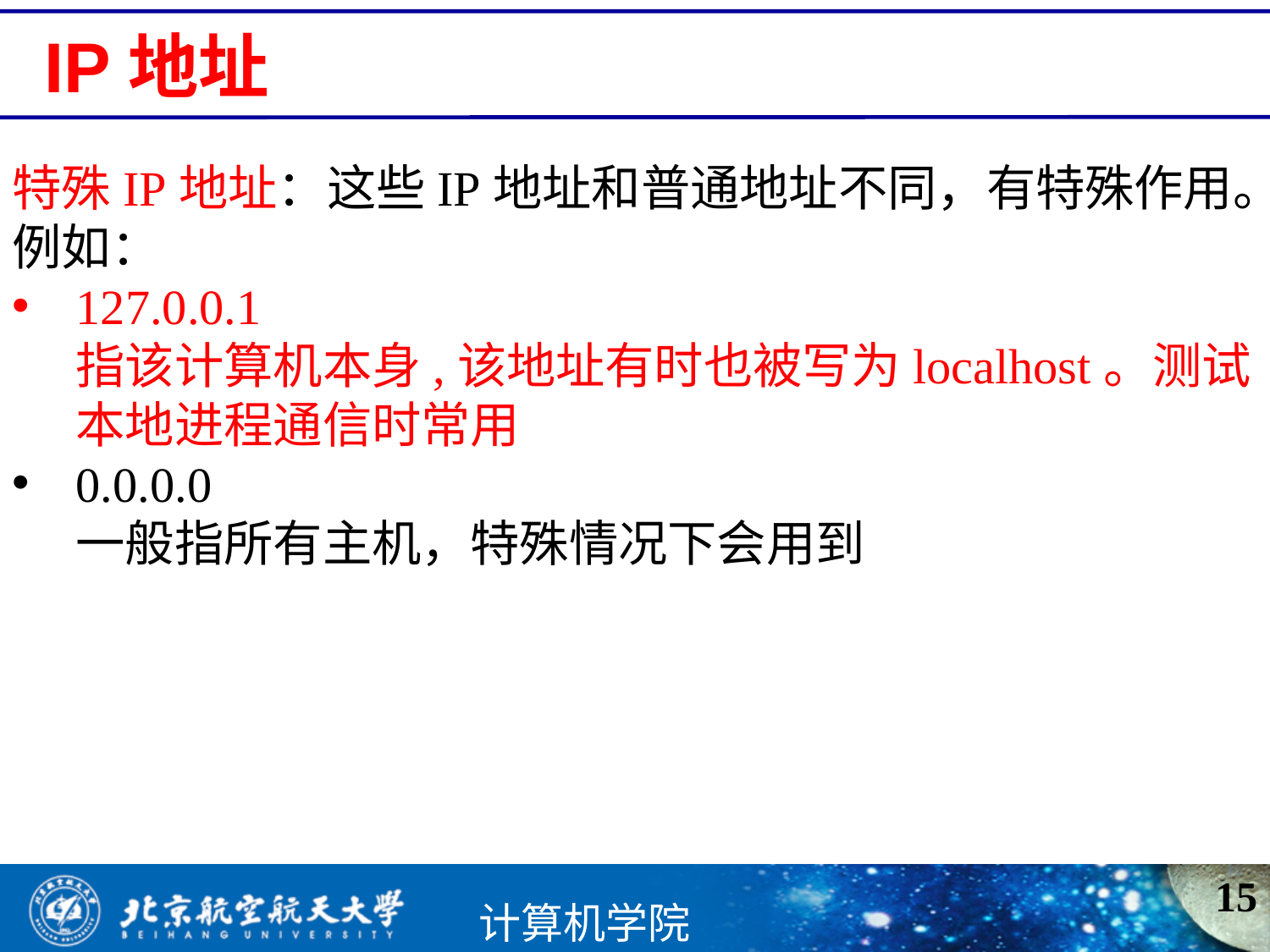

# IP地址
特殊IP地址：这些IP地址和普通地址不同，有特殊作用。例如：
127.0.0.1
指该计算机本身,该地址有时也被写为localhost。测试本地进程通信时常用
0.0.0.0
一般指所有主机，特殊情况下会用到